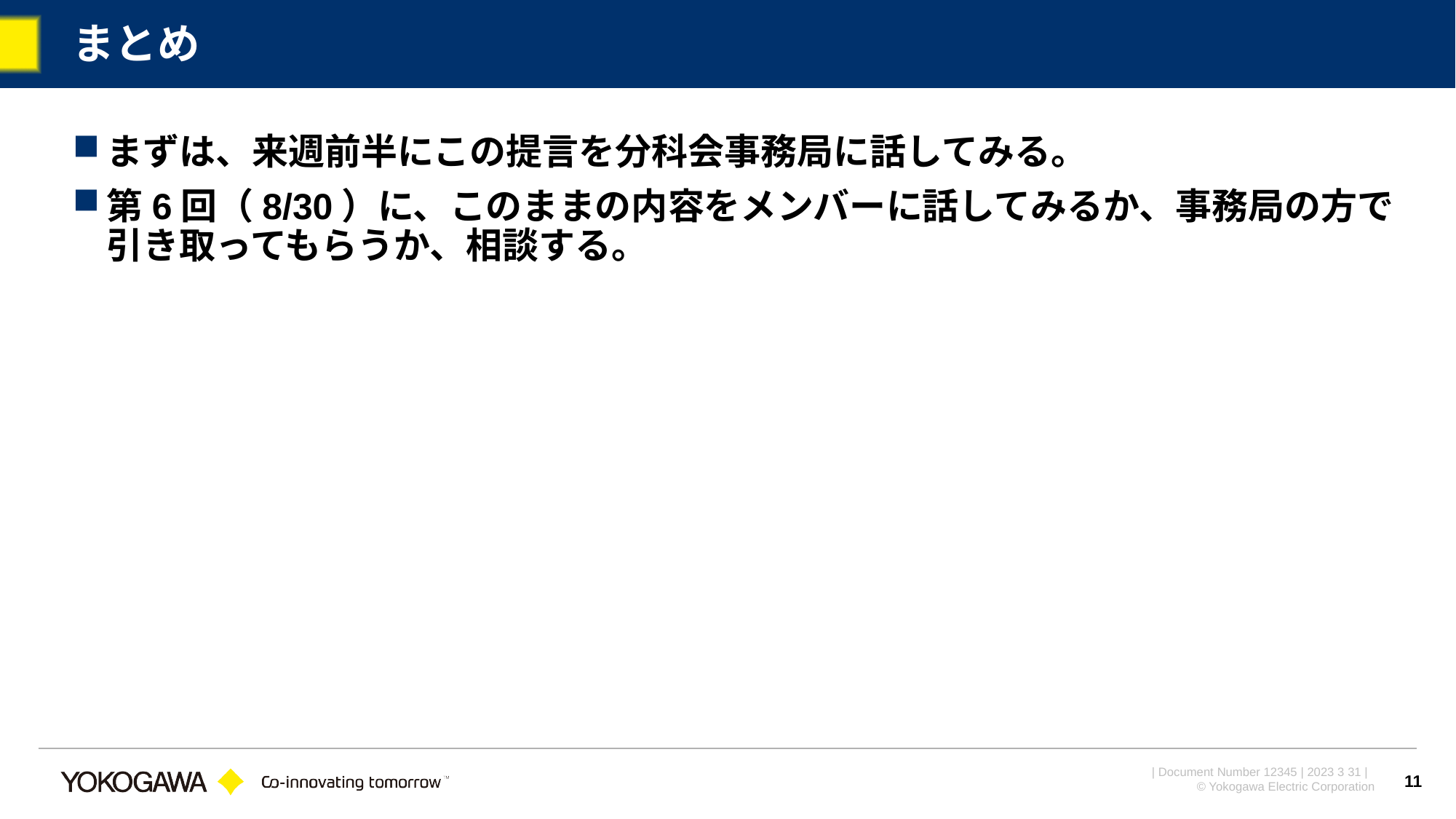

# まとめ
まずは、来週前半にこの提言を分科会事務局に話してみる。
第6回（8/30）に、このままの内容をメンバーに話してみるか、事務局の方で引き取ってもらうか、相談する。
11